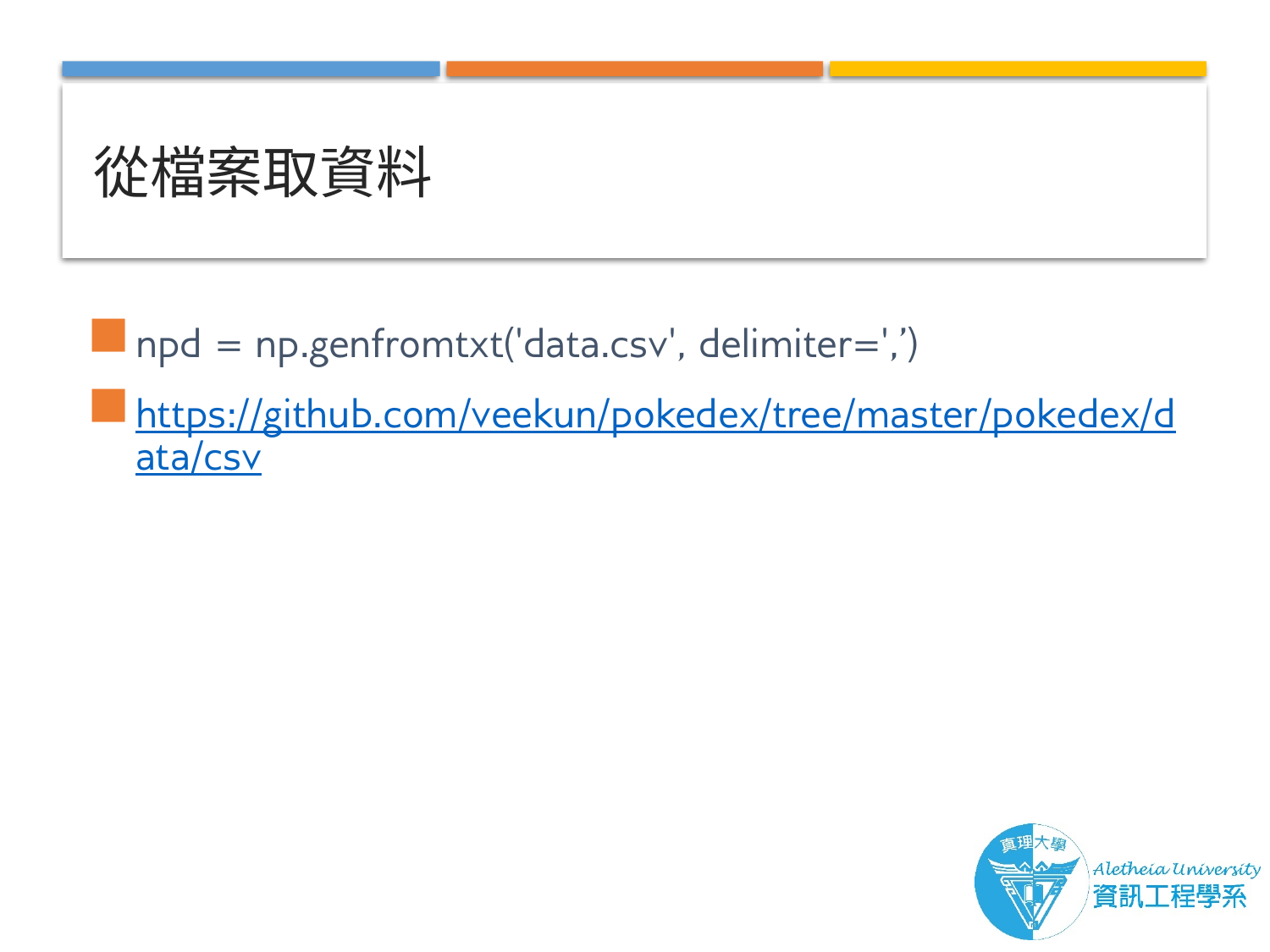

# 從檔案取資料
npd = np.genfromtxt('data.csv', delimiter=',’)
https://github.com/veekun/pokedex/tree/master/pokedex/data/csv